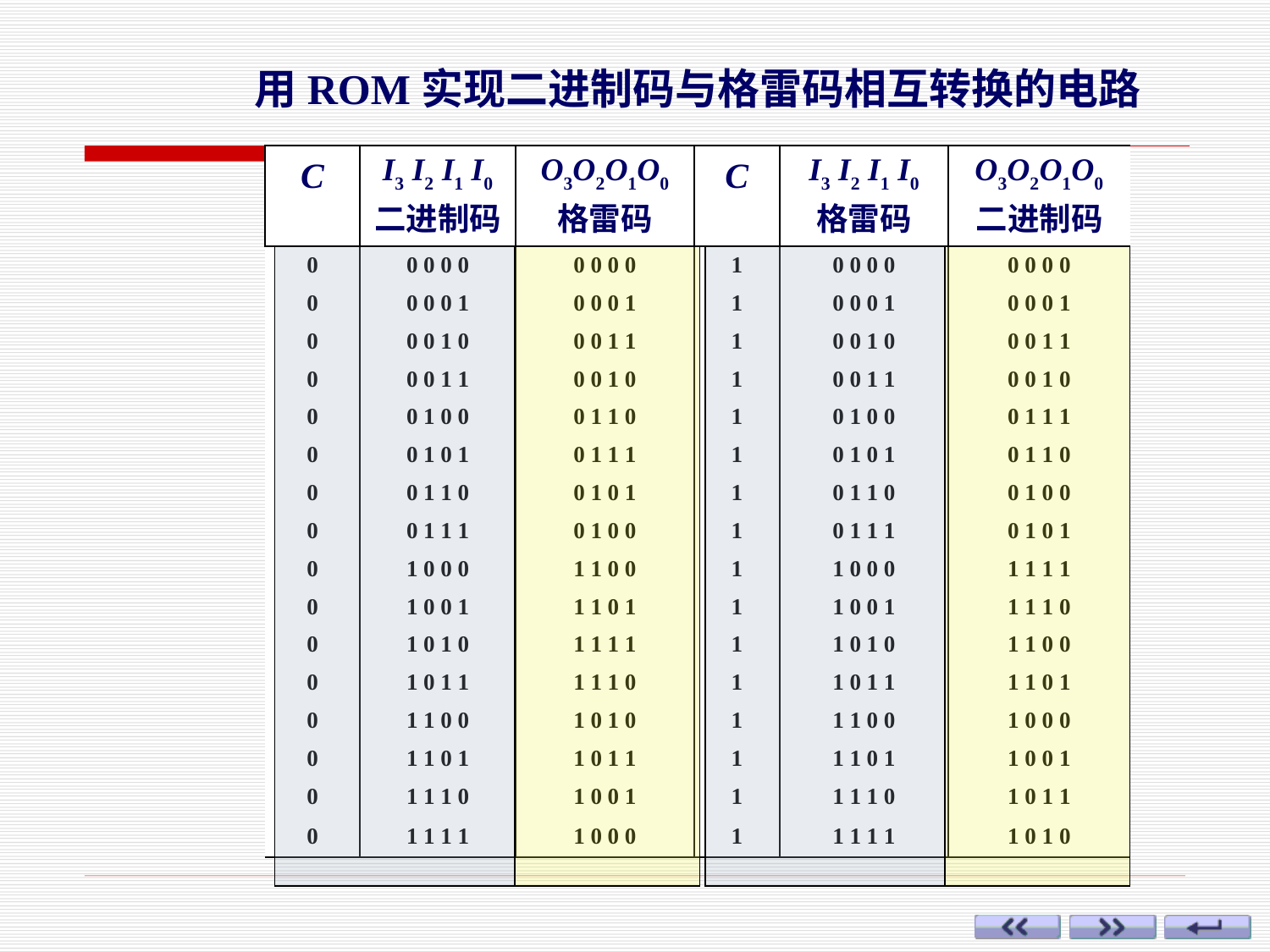

用ROM实现二进制码与格雷码相互转换的电路
| C | I3 I2 I1 I0 二进制码 | O3O2O1O0 格雷码 | C | I3 I2 I1 I0 格雷码 | O3O2O1O0 二进制码 |
| --- | --- | --- | --- | --- | --- |
| 0 | 0 0 0 0 | 0 0 0 0 | 1 | 0 0 0 0 | 0 0 0 0 |
| 0 | 0 0 0 1 | 0 0 0 1 | 1 | 0 0 0 1 | 0 0 0 1 |
| 0 | 0 0 1 0 | 0 0 1 1 | 1 | 0 0 1 0 | 0 0 1 1 |
| 0 | 0 0 1 1 | 0 0 1 0 | 1 | 0 0 1 1 | 0 0 1 0 |
| 0 | 0 1 0 0 | 0 1 1 0 | 1 | 0 1 0 0 | 0 1 1 1 |
| 0 | 0 1 0 1 | 0 1 1 1 | 1 | 0 1 0 1 | 0 1 1 0 |
| 0 | 0 1 1 0 | 0 1 0 1 | 1 | 0 1 1 0 | 0 1 0 0 |
| 0 | 0 1 1 1 | 0 1 0 0 | 1 | 0 1 1 1 | 0 1 0 1 |
| 0 | 1 0 0 0 | 1 1 0 0 | 1 | 1 0 0 0 | 1 1 1 1 |
| 0 | 1 0 0 1 | 1 1 0 1 | 1 | 1 0 0 1 | 1 1 1 0 |
| 0 | 1 0 1 0 | 1 1 1 1 | 1 | 1 0 1 0 | 1 1 0 0 |
| 0 | 1 0 1 1 | 1 1 1 0 | 1 | 1 0 1 1 | 1 1 0 1 |
| 0 | 1 1 0 0 | 1 0 1 0 | 1 | 1 1 0 0 | 1 0 0 0 |
| 0 | 1 1 0 1 | 1 0 1 1 | 1 | 1 1 0 1 | 1 0 0 1 |
| 0 | 1 1 1 0 | 1 0 0 1 | 1 | 1 1 1 0 | 1 0 1 1 |
| 0 | 1 1 1 1 | 1 0 0 0 | 1 | 1 1 1 1 | 1 0 1 0 |